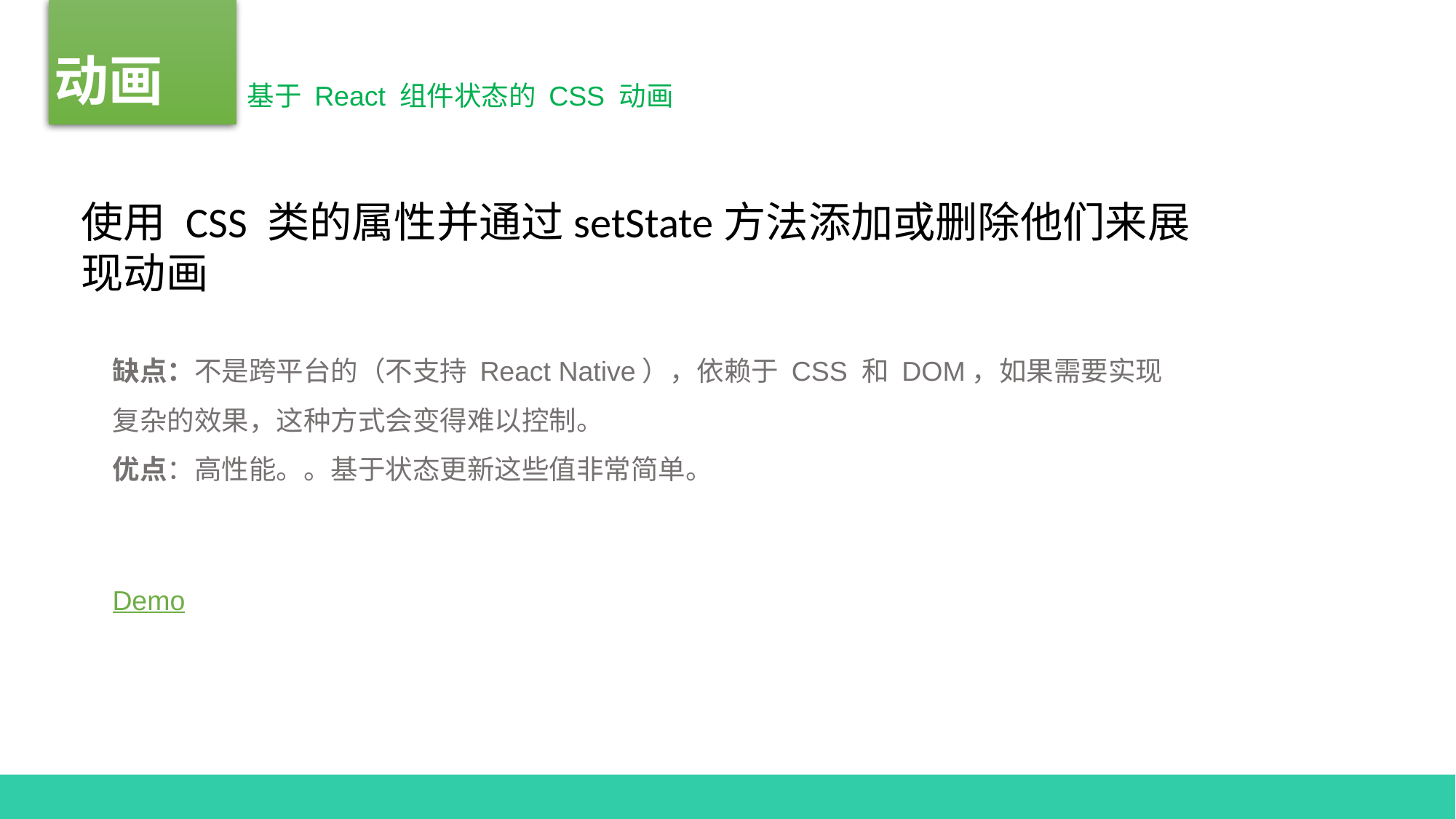

动画
VUE
基于 React 组件状态的 CSS 动画
使用 CSS 类的属性并通过setState方法添加或删除他们来展现动画
缺点：不是跨平台的（不支持 React Native），依赖于 CSS 和 DOM，如果需要实现复杂的效果，这种方式会变得难以控制。
优点：高性能。。基于状态更新这些值非常简单。

Demo